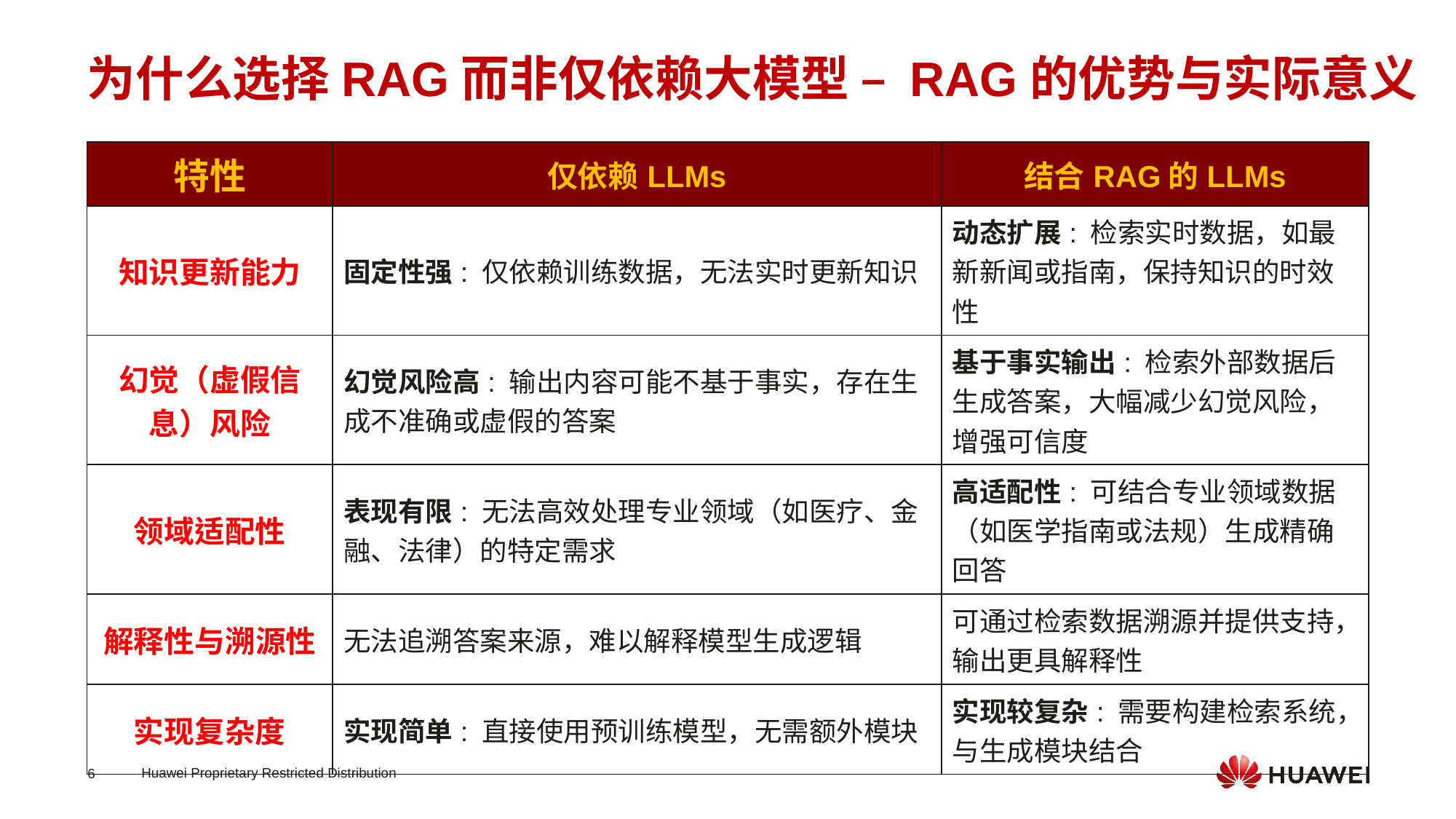

为什么选择RAG而非仅依赖大模型 – RAG的优势与实际意义

| 特性 | 仅依赖LLMs | 结合RAG的LLMs |
| --- | --- | --- |
| 知识更新能力 | 固定性强: 仅依赖训练数据，无法实时更新知识 | 动态扩展: 检索实时数据，如最新新闻或指南，保持知识的时效性 |
| 幻觉（虚假信息）风险 | 幻觉风险高: 输出内容可能不基于事实，存在生成不准确或虚假的答案 | 基于事实输出: 检索外部数据后生成答案，大幅减少幻觉风险，增强可信度 |
| 领域适配性 | 表现有限: 无法高效处理专业领域（如医疗、金融、法律）的特定需求 | 高适配性: 可结合专业领域数据（如医学指南或法规）生成精确回答 |
| 解释性与溯源性 | 无法追溯答案来源，难以解释模型生成逻辑 | 可通过检索数据溯源并提供支持，输出更具解释性 |
| 实现复杂度 | 实现简单: 直接使用预训练模型，无需额外模块 | 实现较复杂: 需要构建检索系统，与生成模块结合 |